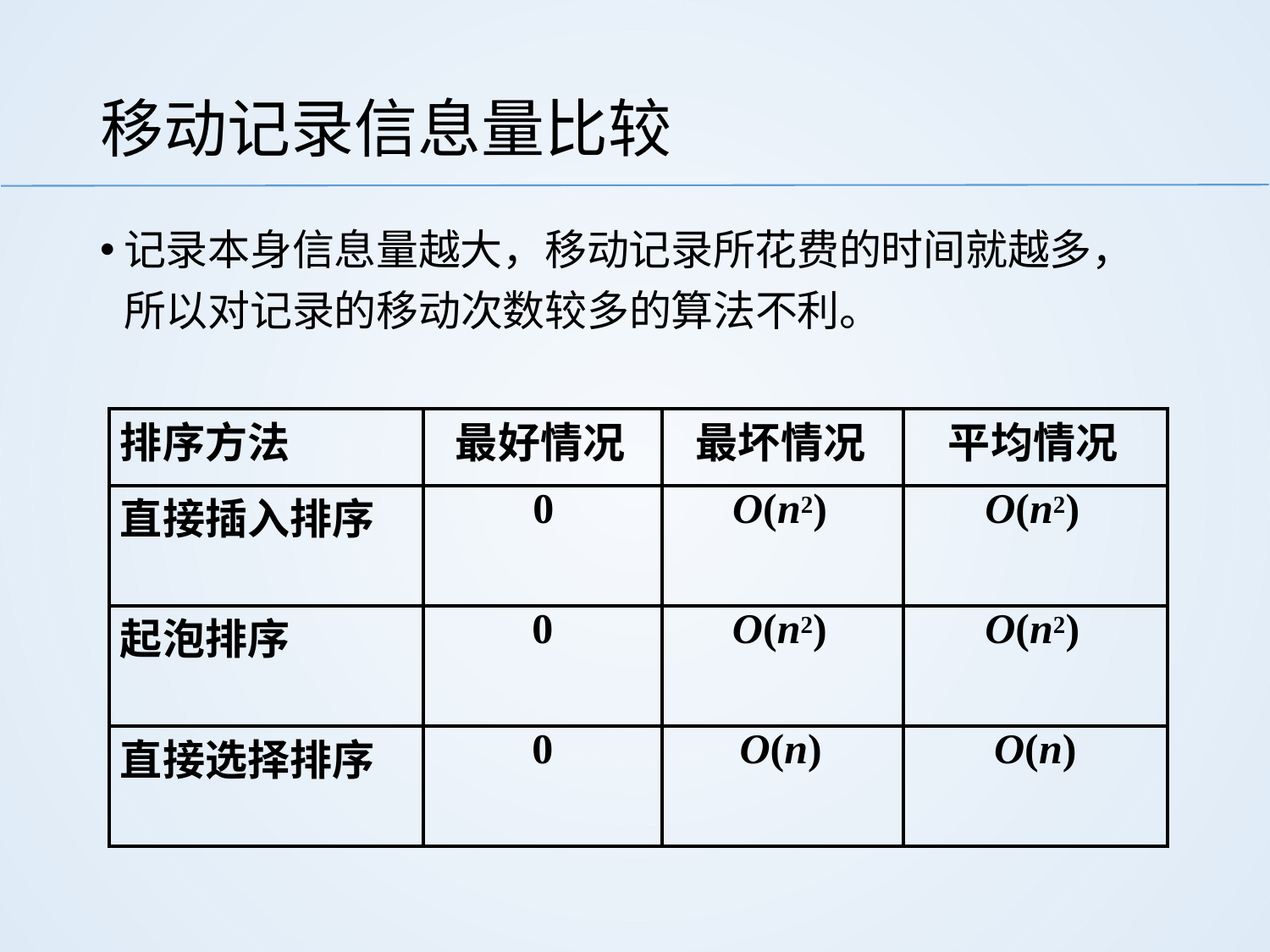

# 移动记录信息量比较
记录本身信息量越大，移动记录所花费的时间就越多，所以对记录的移动次数较多的算法不利。

| 排序方法 | 最好情况 | 最坏情况 | 平均情况 |
| --- | --- | --- | --- |
| 直接插入排序 | 0 | O(n2) | O(n2) |
| 起泡排序 | 0 | O(n2) | O(n2) |
| 直接选择排序 | 0 | O(n) | O(n) |